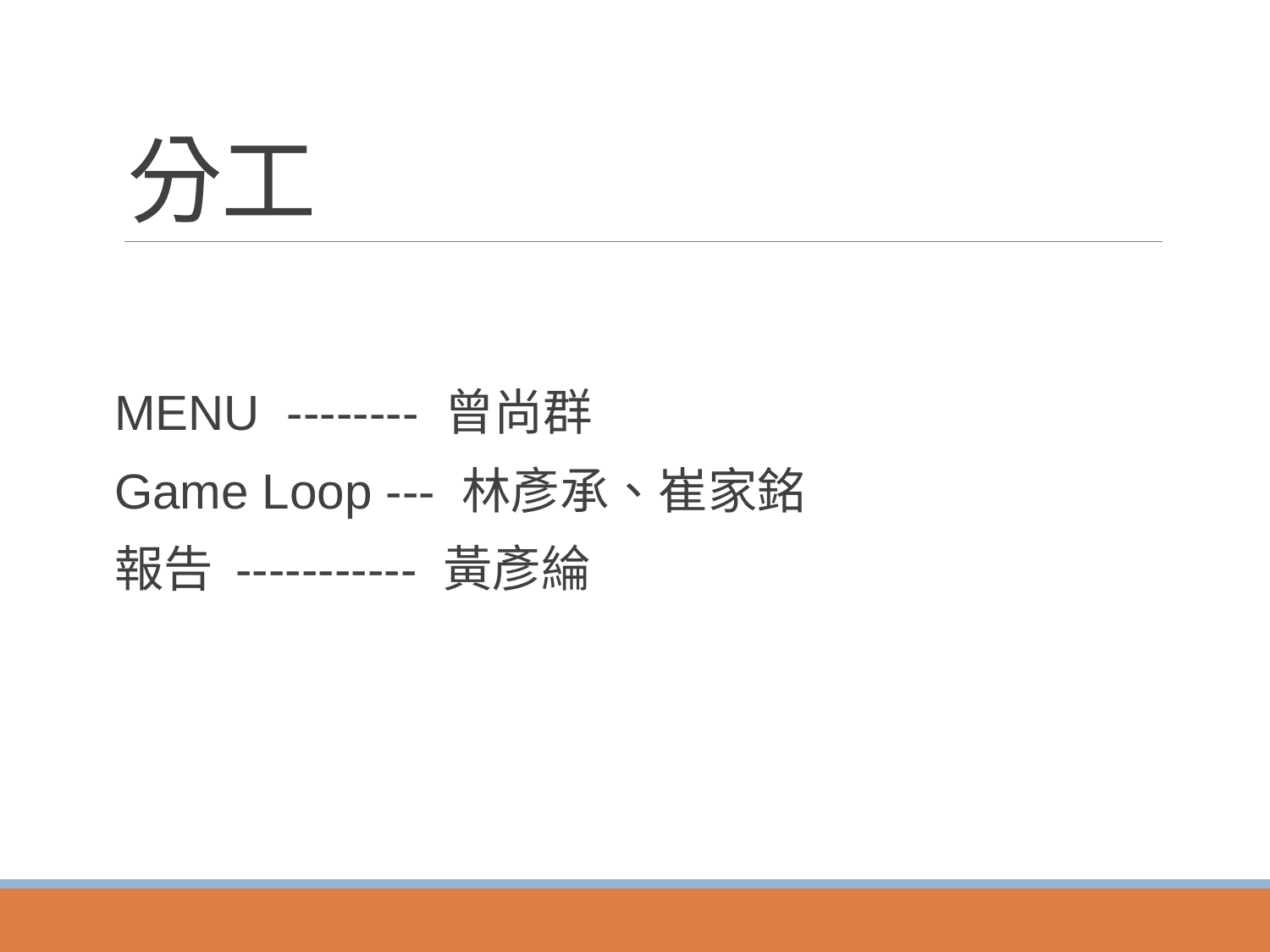

# 分工
MENU  -------- 曾尚群
Game Loop --- 林彥承、崔家銘
報告 ----------- 黃彥綸